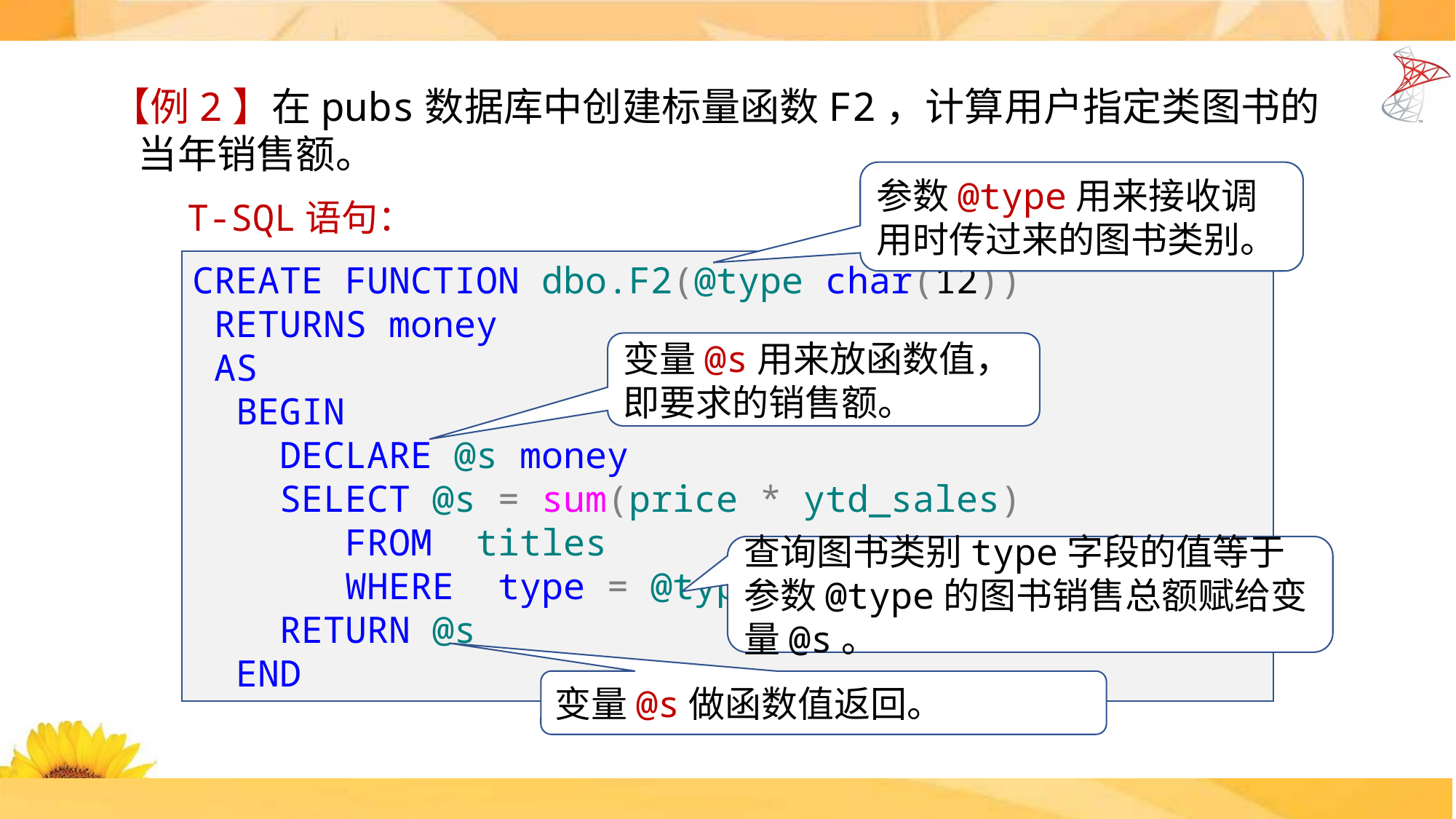

【例2】在pubs数据库中创建标量函数F2，计算用户指定类图书的当年销售额。
 T-SQL语句：
参数@type用来接收调用时传过来的图书类别。
CREATE FUNCTION dbo.F2(@type char(12))
 RETURNS money
 AS
  BEGIN
    DECLARE @s money
    SELECT @s = sum(price * ytd_sales)
       FROM  titles
       WHERE  type = @type
    RETURN @s
  END
变量@s用来放函数值，即要求的销售额。
查询图书类别type字段的值等于参数@type的图书销售总额赋给变量@s。
变量@s做函数值返回。